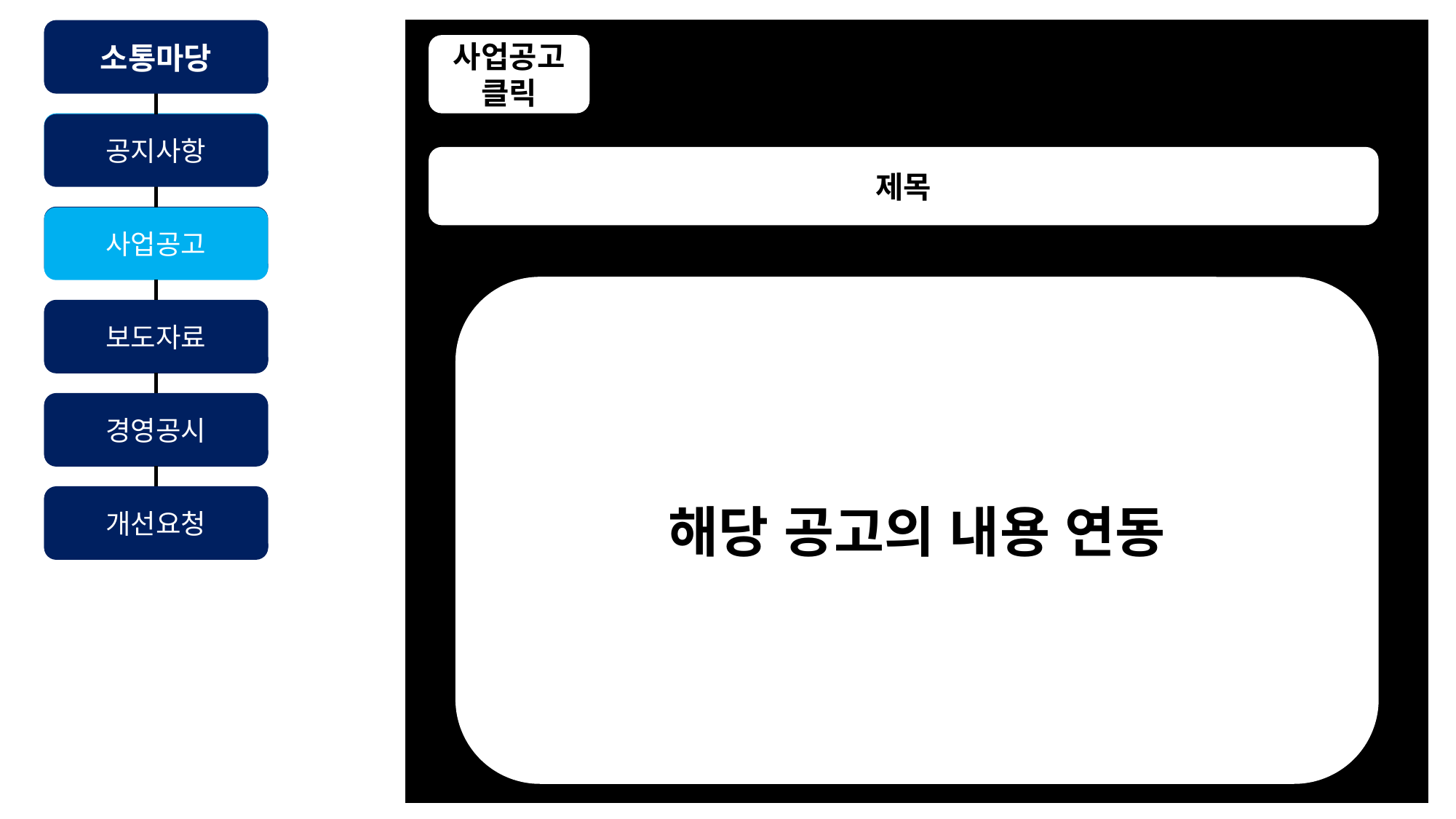

진흥원소개

소통마당
사업공고클릭
이사장 인사말
공지사항
제목
원장 인사말
사업공고
해당 공고의 내용 연동
비전 및 미션
보도자료
연혁
경영공시
조직도
개선요청